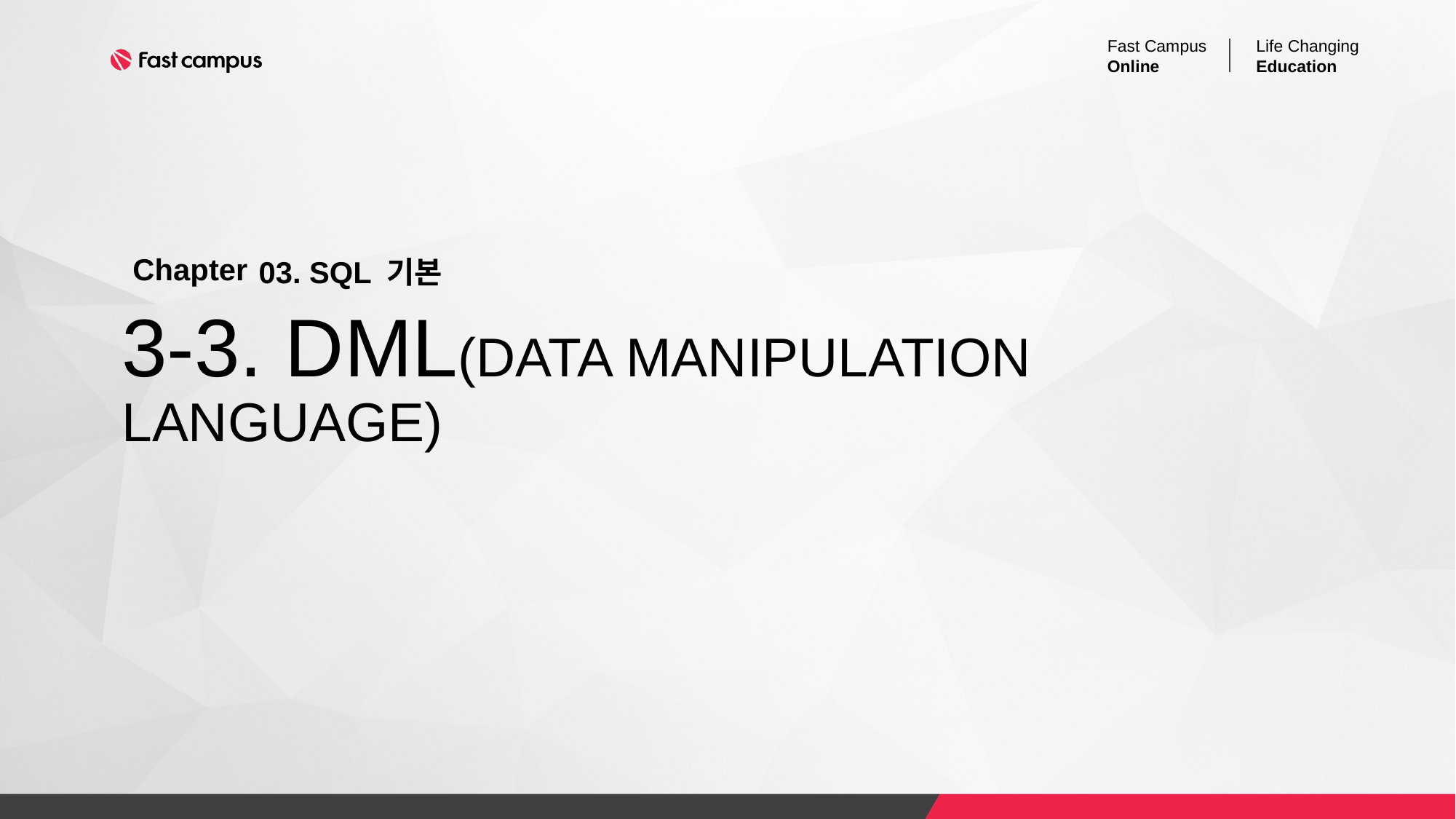

03. SQL 기본
# 3-3. DML(DATA MANIPULATION LANGUAGE)